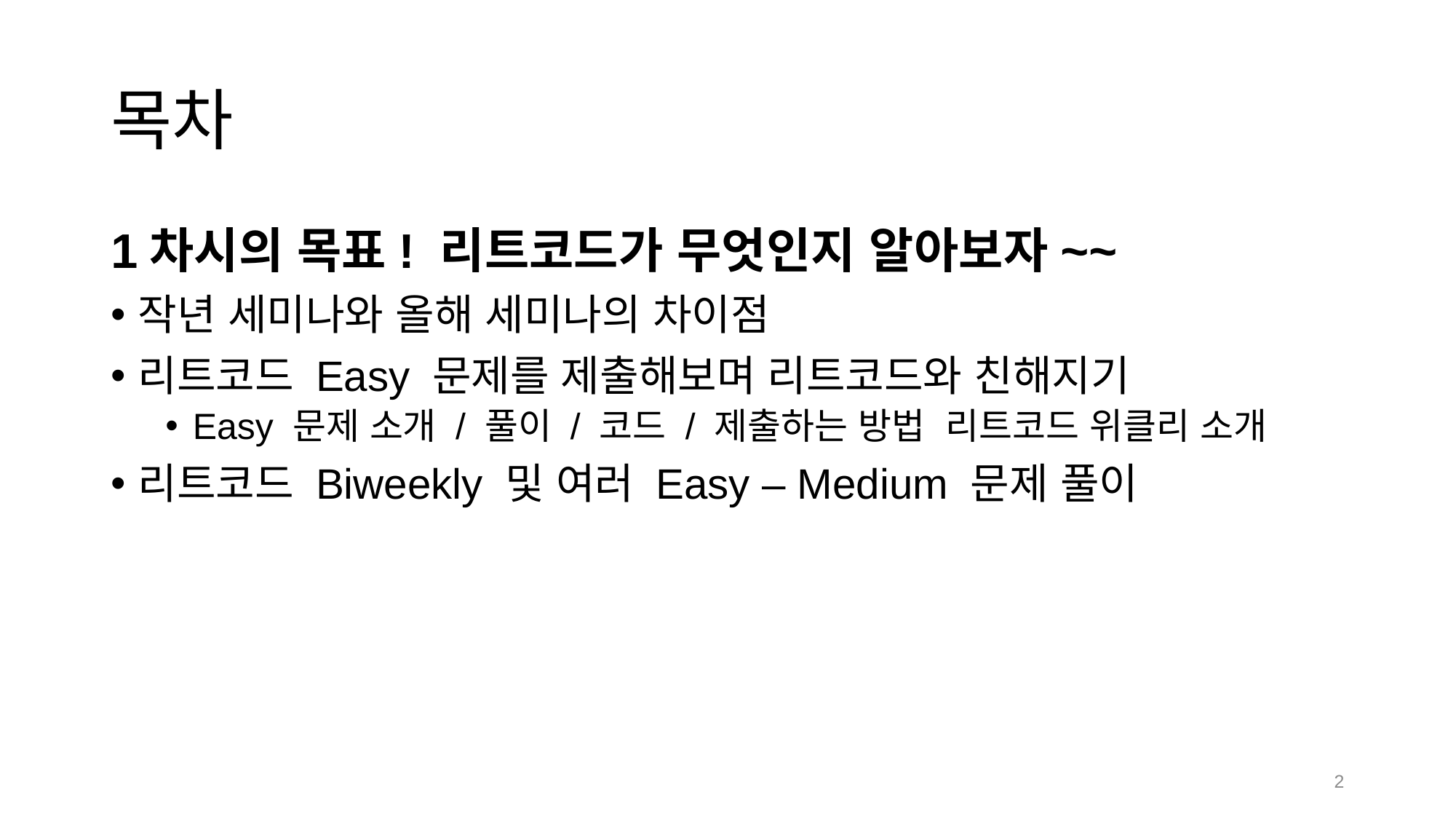

# 목차
1차시의 목표! 리트코드가 무엇인지 알아보자~~
작년 세미나와 올해 세미나의 차이점
리트코드 Easy 문제를 제출해보며 리트코드와 친해지기
Easy 문제 소개 / 풀이 / 코드 / 제출하는 방법  리트코드 위클리 소개
리트코드 Biweekly 및 여러 Easy – Medium 문제 풀이
2